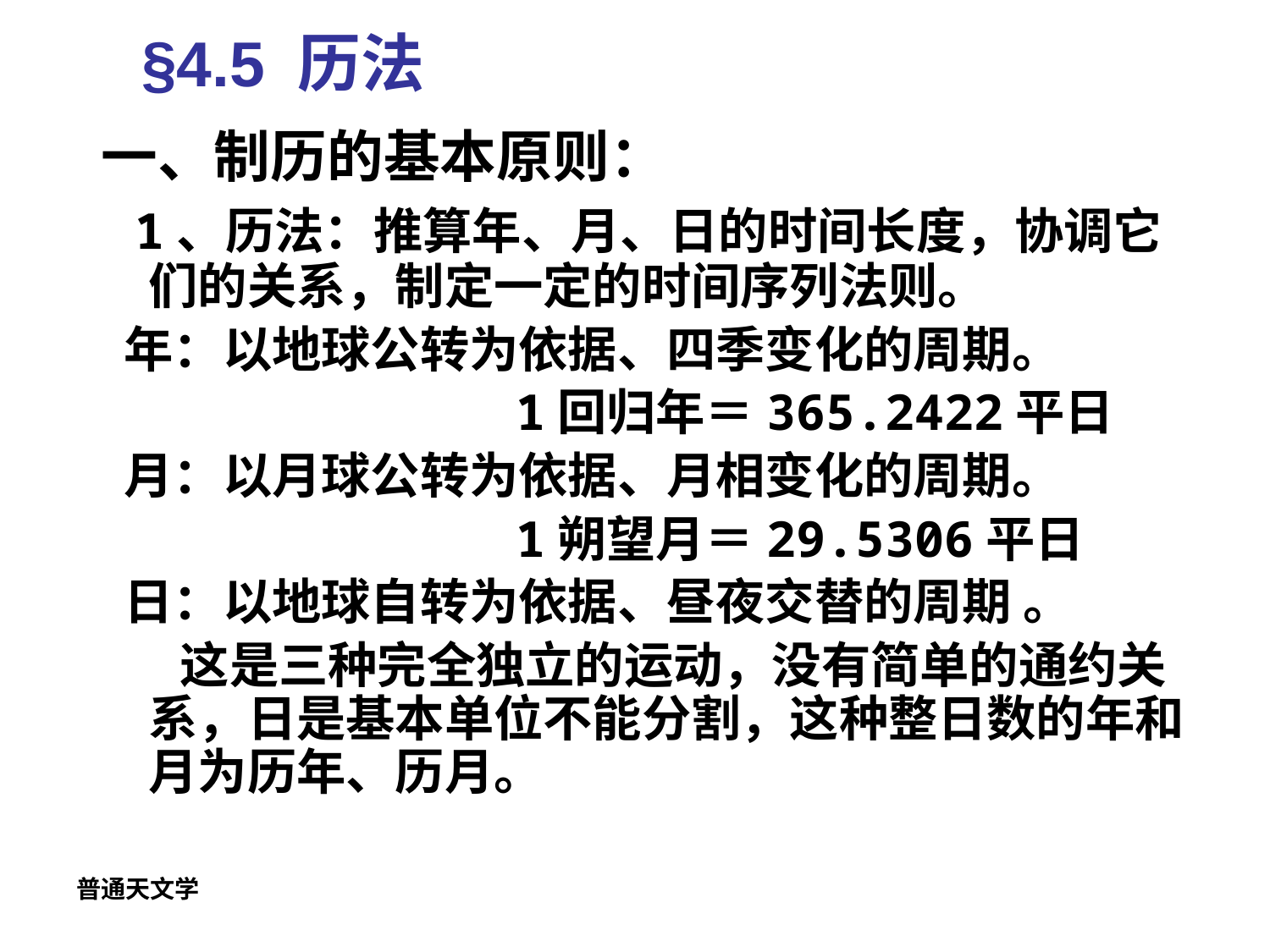

# §4.5 历法
一、制历的基本原则：
 1、历法：推算年、月、日的时间长度，协调它们的关系，制定一定的时间序列法则。
 年：以地球公转为依据、四季变化的周期。
              1回归年＝365.2422平日
 月：以月球公转为依据、月相变化的周期。
              1朔望月＝29.5306平日
 日：以地球自转为依据、昼夜交替的周期 。
      这是三种完全独立的运动，没有简单的通约关系，日是基本单位不能分割，这种整日数的年和月为历年、历月。
普通天文学